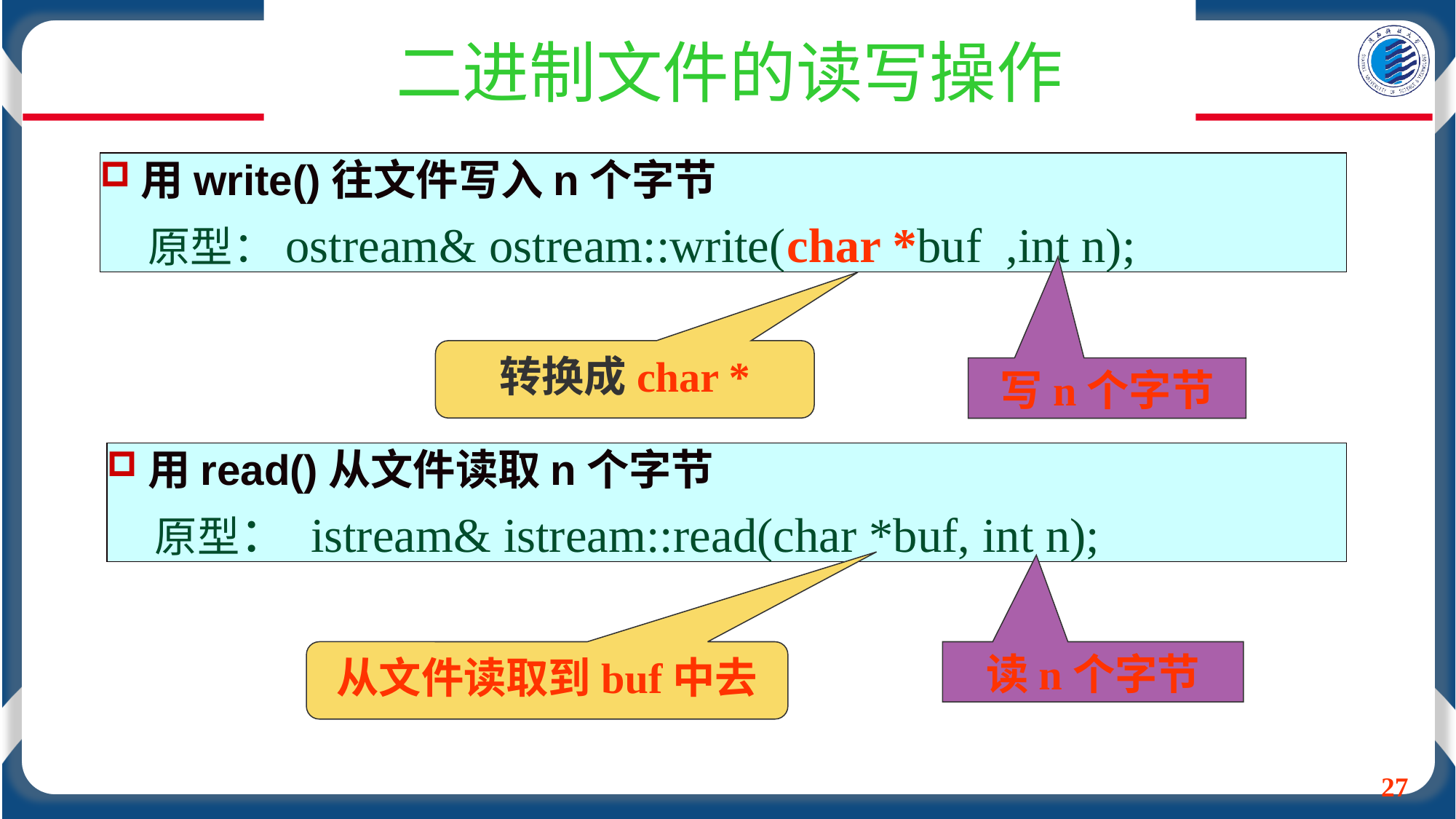

# 二进制文件的读写操作
用write()往文件写入n个字节
    原型：ostream& ostream::write(char *buf  ,int n);
转换成char *
写n个字节
用read()从文件读取n个字节
    原型： istream& istream::read(char *buf, int n);
从文件读取到buf中去
读n个字节
27